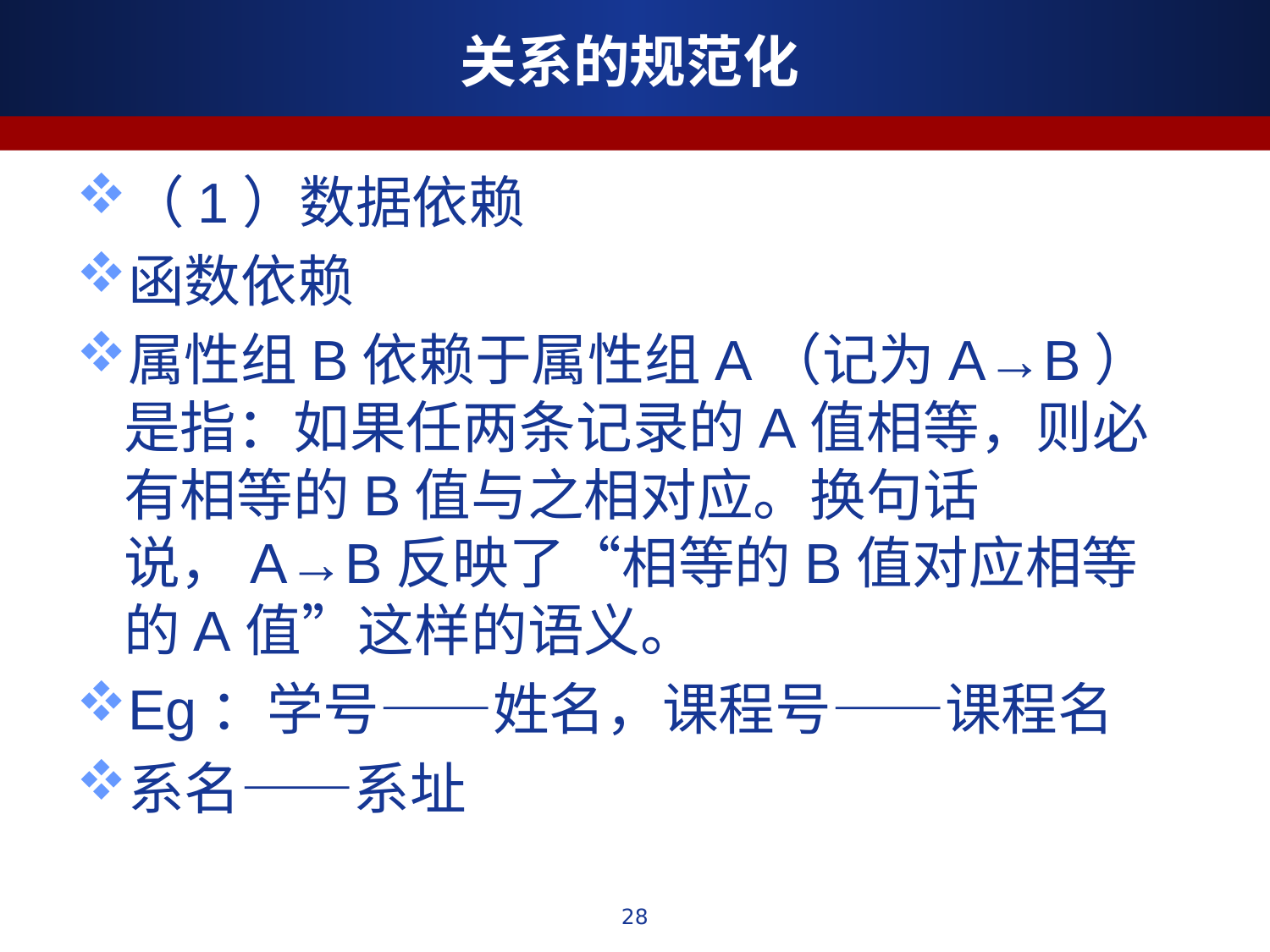

# 关系的规范化
（1）数据依赖
函数依赖
属性组B依赖于属性组A（记为A→B）是指：如果任两条记录的A值相等，则必有相等的B值与之相对应。换句话说，A→B反映了“相等的B值对应相等的A值”这样的语义。
Eg：学号——姓名，课程号——课程名
系名——系址
28